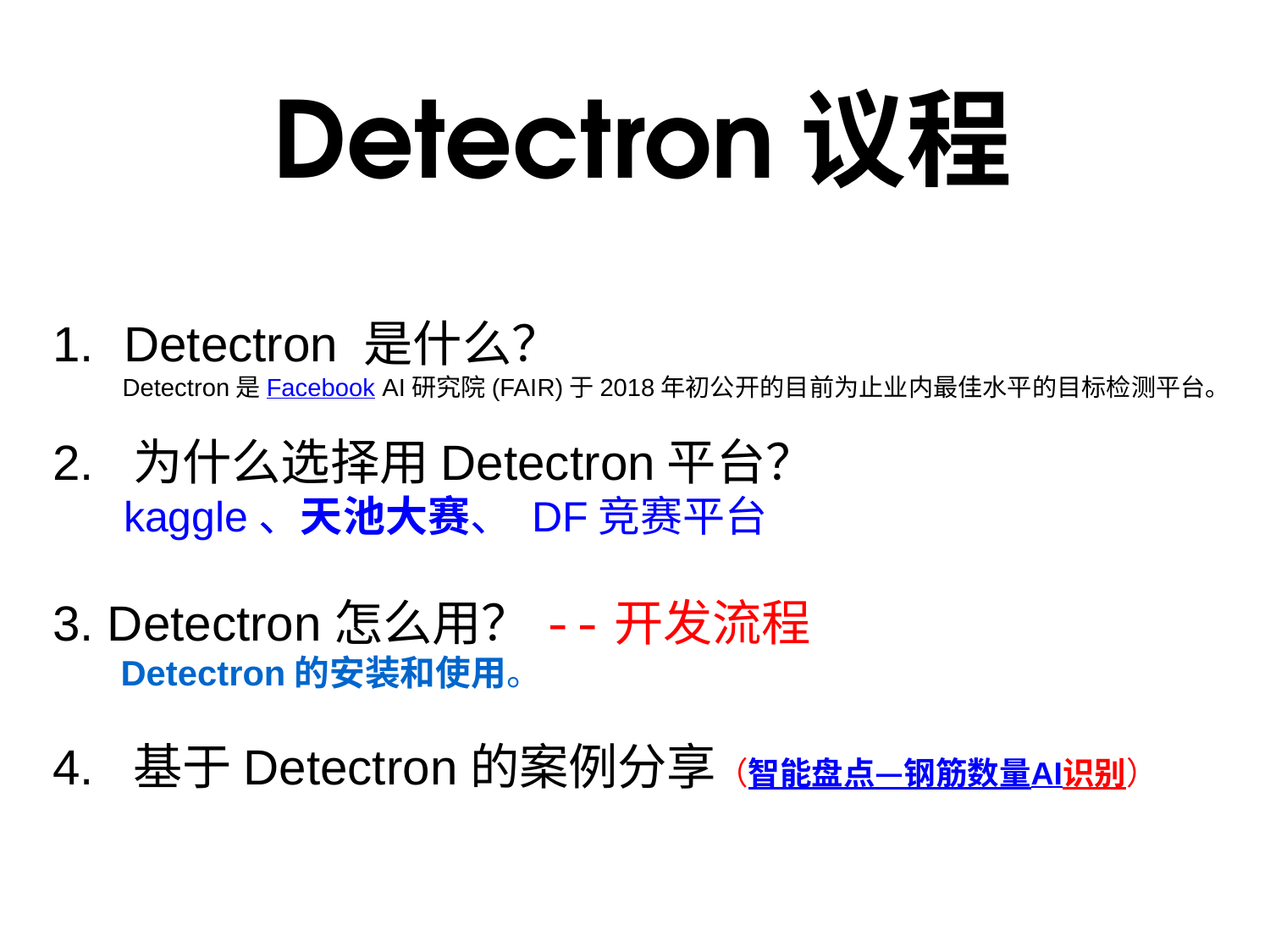

# Detectron议程
Detectron 是什么？
          Detectron是Facebook AI研究院(FAIR)于2018年初公开的目前为止业内最佳水平的目标检测平台。

2.  为什么选择用Detectron平台？
        kaggle、天池大赛、 DF竞赛平台

3. Detectron怎么用？--开发流程
       Detectron的安装和使用。

4.  基于Detectron的案例分享（智能盘点—钢筋数量AI识别）